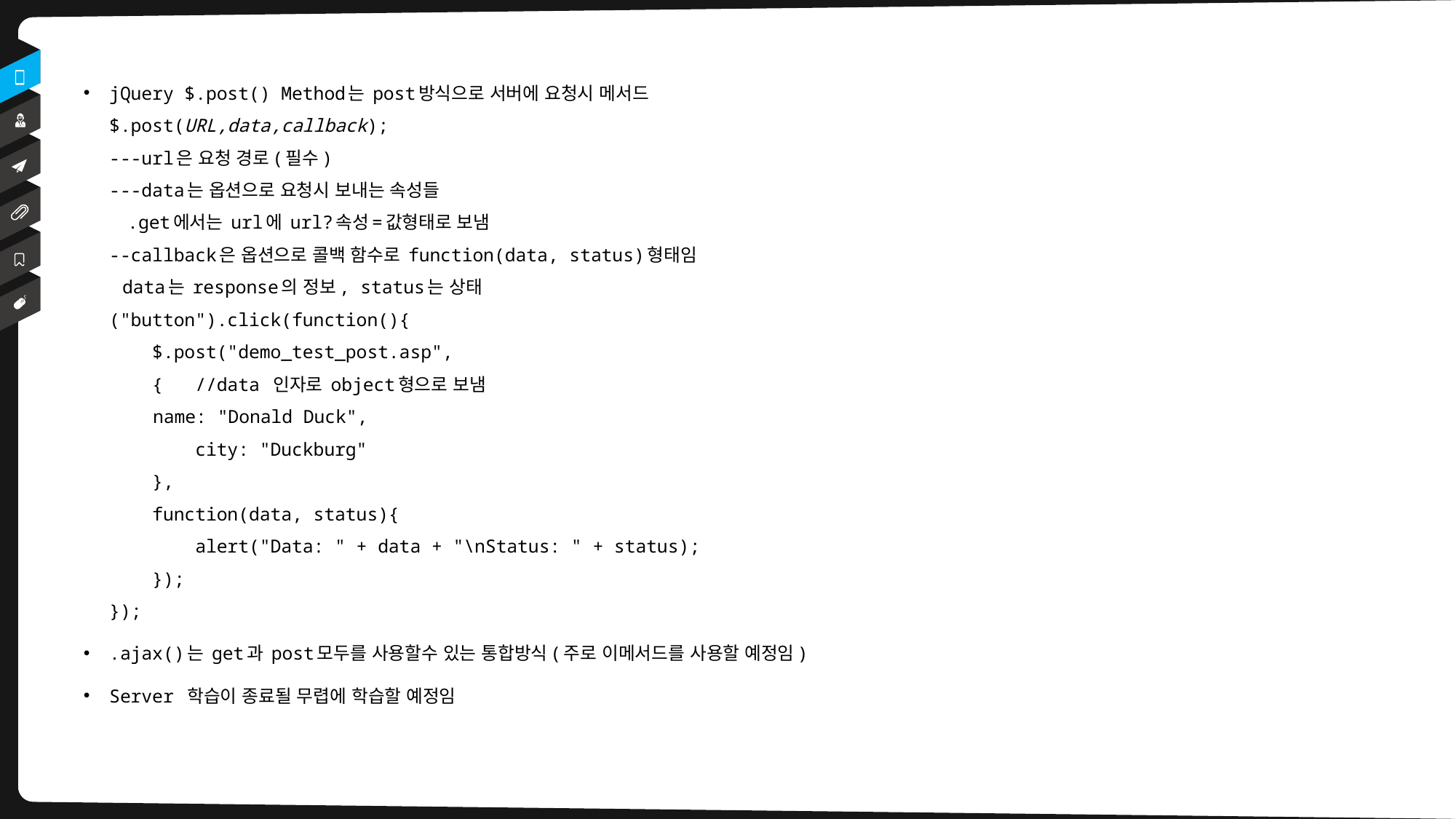

jQuery $.post() Method는 post방식으로 서버에 요청시 메서드
$.post(URL,data,callback);
---url은 요청 경로(필수)
---data는 옵션으로 요청시 보내는 속성들
   .get에서는 url에 url?속성=값형태로 보냄
--callback은 옵션으로 콜백 함수로 function(data, status)형태임
  data는 response의 정보, status는 상태
("button").click(function(){
    $.post("demo_test_post.asp",
    {   //data 인자로 object형으로 보냄
        name: "Donald Duck",
        city: "Duckburg"
    },
    function(data, status){
        alert("Data: " + data + "\nStatus: " + status);
    });
});
.ajax()는 get과 post모두를 사용할수 있는 통합방식(주로 이메서드를 사용할 예정임)
Server 학습이 종료될 무렵에 학습할 예정임